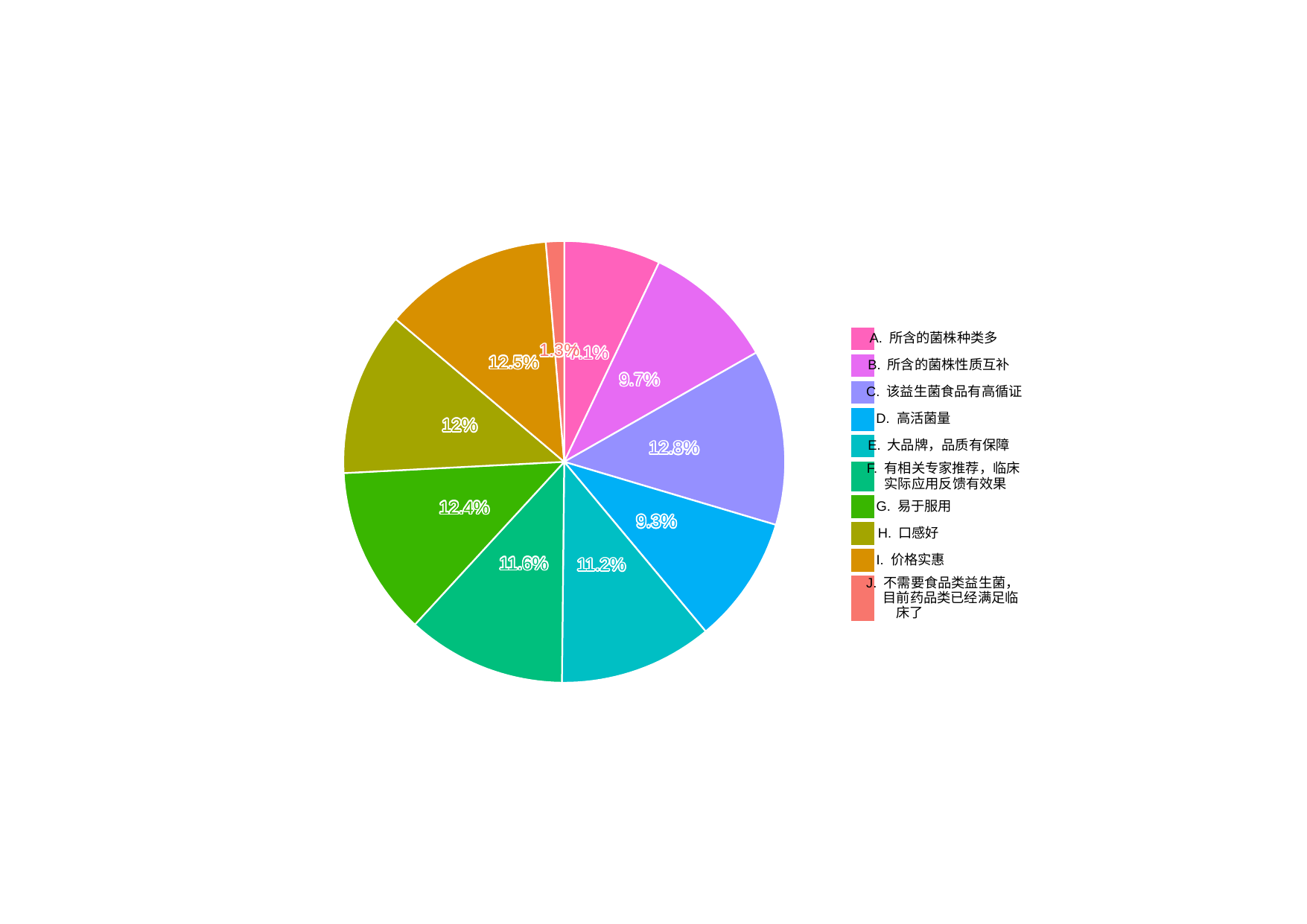

A. 所含的菌株种类多
1.3%
1.3%
1.3%
1.3%
1.3%
1.3%
1.3%
1.3%
1.3%
1.3%
1.3%
1.3%
1.3%
1.3%
1.3%
1.3%
1.3%
7.1%
7.1%
7.1%
7.1%
7.1%
7.1%
7.1%
7.1%
7.1%
7.1%
7.1%
7.1%
7.1%
7.1%
7.1%
7.1%
7.1%

12.5%
12.5%
12.5%
12.5%
12.5%
12.5%
12.5%
12.5%
12.5%
12.5%
12.5%
12.5%
12.5%
12.5%
12.5%
12.5%
12.5%
B. 所含的菌株性质互补
9.7%
9.7%
9.7%
9.7%
9.7%
9.7%
9.7%
9.7%
9.7%
9.7%
9.7%
9.7%
9.7%
9.7%
9.7%
9.7%
9.7%

C. 该益生菌食品有高循证

D. 高活菌量
12%
12%
12%
12%
12%
12%
12%
12%
12%
12%
12%
12%
12%
12%
12%
12%
12%

12.8%
12.8%
12.8%
E. 大品牌，品质有保障
12.8%
12.8%
12.8%
12.8%
12.8%
12.8%
12.8%
12.8%
12.8%
12.8%
12.8%
12.8%
12.8%
12.8%

F. 有相关专家推荐，临床
    实际应用反馈有效果

12.4%
12.4%
12.4%
12.4%
12.4%
12.4%
12.4%
G. 易于服用
12.4%
12.4%
12.4%
12.4%
12.4%
12.4%
12.4%
12.4%
12.4%
12.4%
9.3%
9.3%
9.3%
9.3%
9.3%
9.3%
9.3%
9.3%
9.3%
9.3%
9.3%
9.3%
9.3%
9.3%
9.3%
9.3%
9.3%

H. 口感好

I. 价格实惠
11.6%
11.6%
11.6%
11.6%
11.6%
11.6%
11.6%
11.6%
11.6%
11.6%
11.2%
11.2%
11.2%
11.2%
11.2%
11.6%
11.6%
11.2%
11.2%
11.6%
11.6%
11.6%
11.6%
11.6%
11.2%
11.2%
11.2%
11.2%
11.2%
11.2%
11.2%
11.2%
11.2%
11.2%

J. 不需要食品类益生菌，
    目前药品类已经满足临
    床了